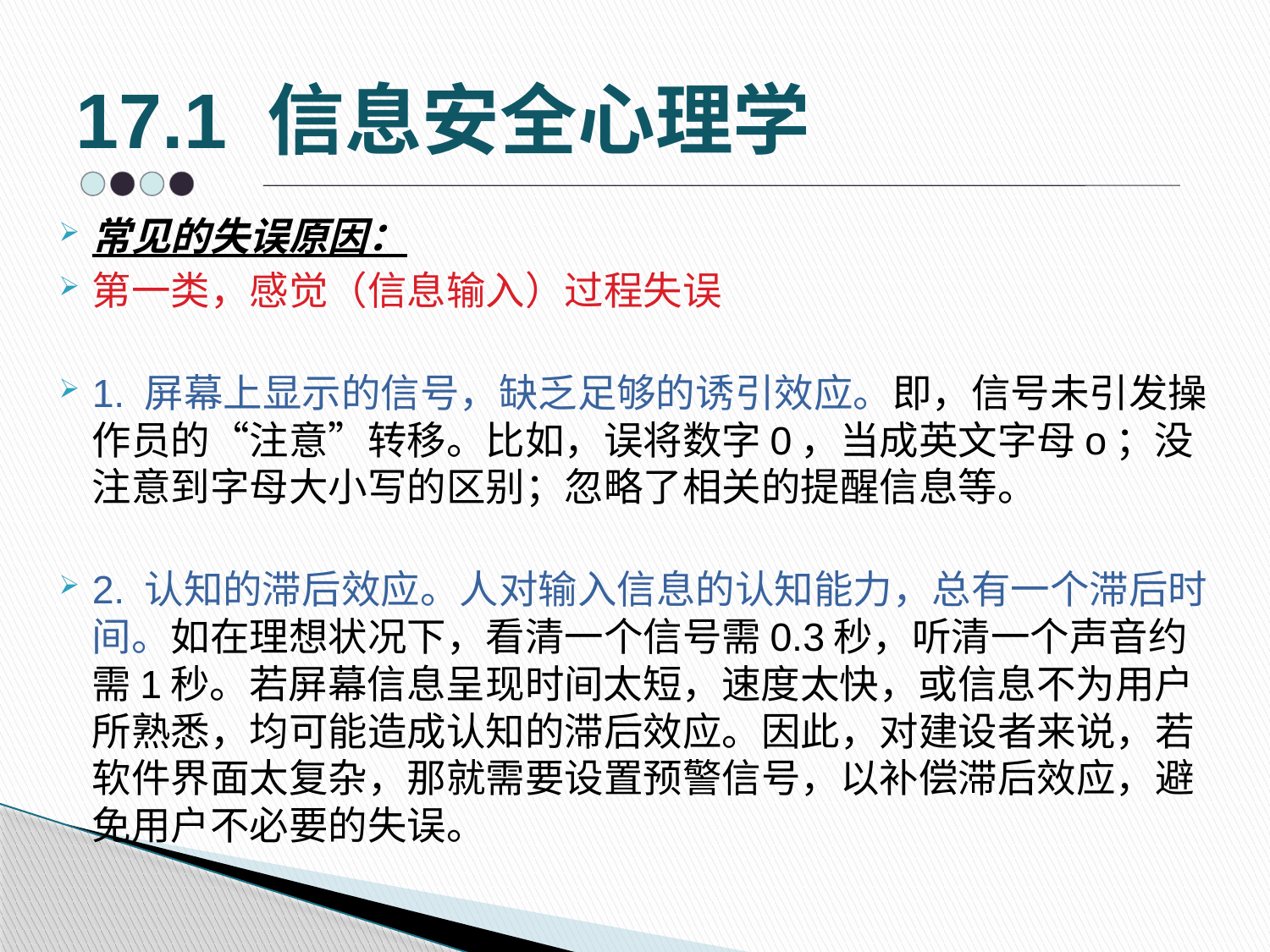

# 17.1 信息安全心理学

常见的失误原因：
第一类，感觉（信息输入）过程失误

1. 屏幕上显示的信号，缺乏足够的诱引效应。即，信号未引发操作员的“注意”转移。比如，误将数字0，当成英文字母o；没注意到字母大小写的区别；忽略了相关的提醒信息等。

2. 认知的滞后效应。人对输入信息的认知能力，总有一个滞后时间。如在理想状况下，看清一个信号需0.3秒，听清一个声音约需1秒。若屏幕信息呈现时间太短，速度太快，或信息不为用户所熟悉，均可能造成认知的滞后效应。因此，对建设者来说，若软件界面太复杂，那就需要设置预警信号，以补偿滞后效应，避免用户不必要的失误。